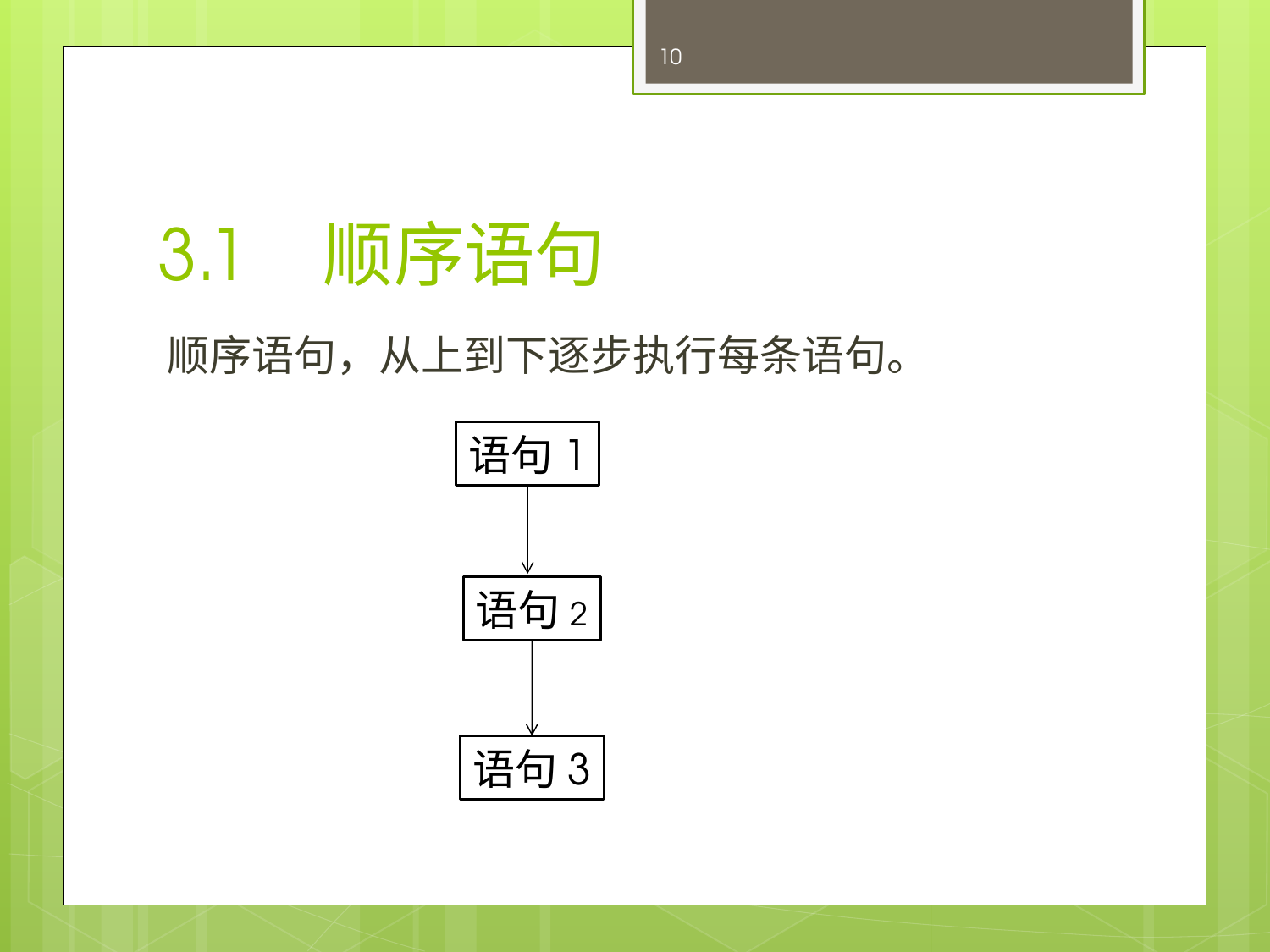

10
# 3.1   顺序语句
顺序语句，从上到下逐步执行每条语句。
语句1
语句2
语句3